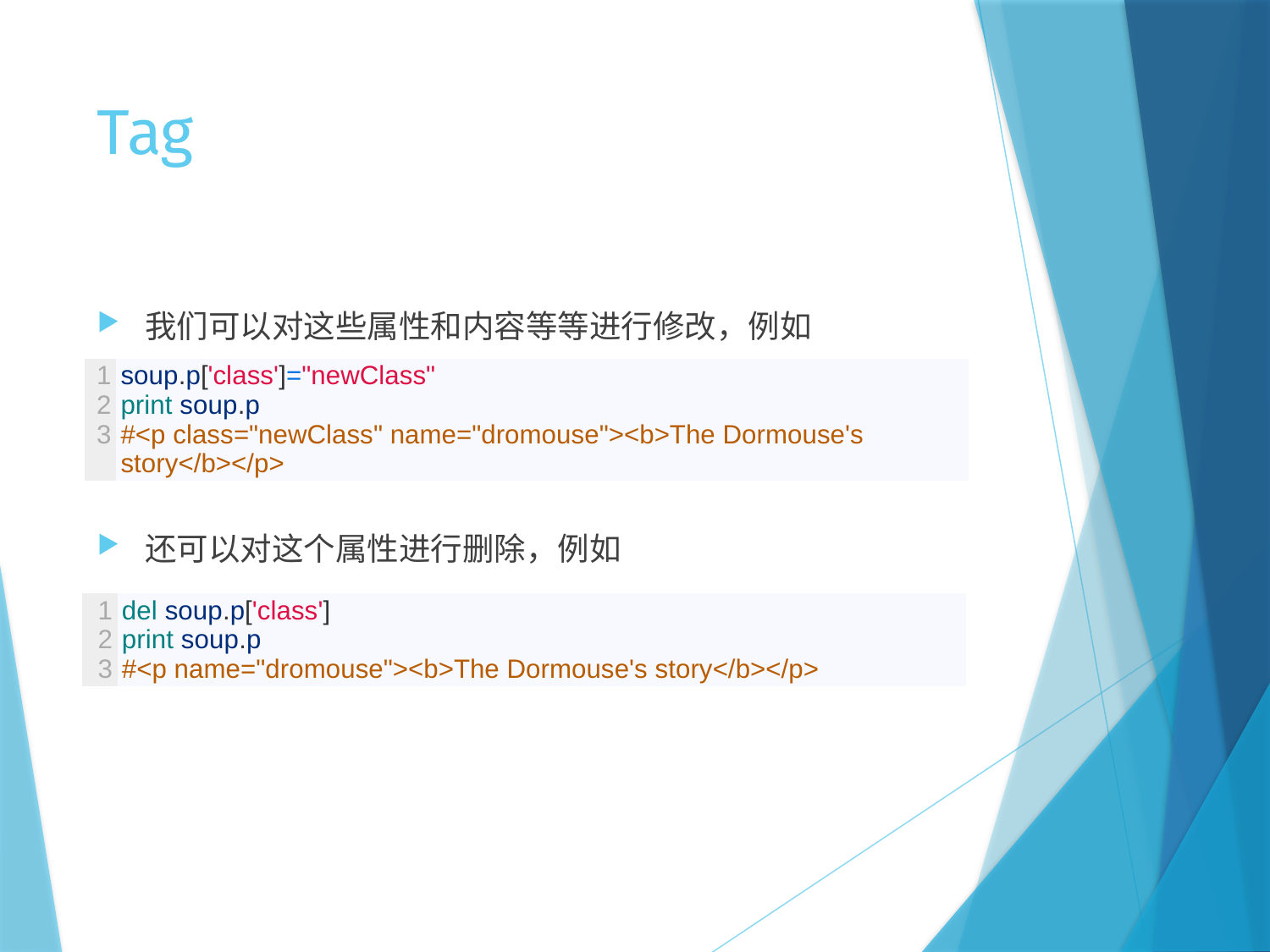

# Tag
我们可以对这些属性和内容等等进行修改，例如

还可以对这个属性进行删除，例如
| 1 2 3 | soup.p['class']="newClass" print soup.p #<p class="newClass" name="dromouse"><b>The Dormouse's story</b></p> |
| --- | --- |
| 1 2 3 | del soup.p['class'] print soup.p #<p name="dromouse"><b>The Dormouse's story</b></p> |
| --- | --- |